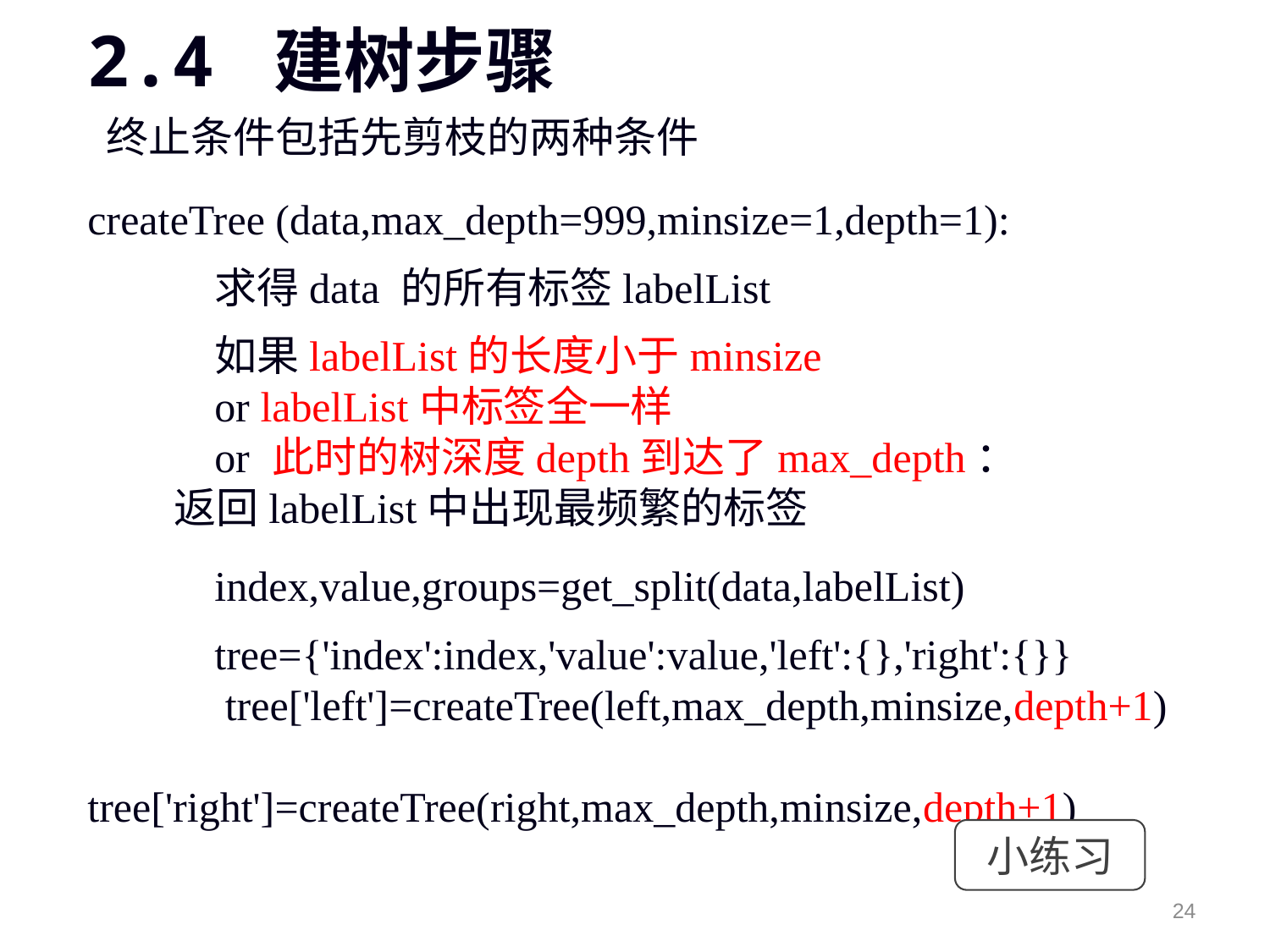

# 2.4 建树步骤
终止条件包括先剪枝的两种条件

createTree (data,max_depth=999,minsize=1,depth=1):
	求得data 的所有标签labelList
	如果labelList的长度小于minsize
	or labelList中标签全一样
	or 此时的树深度depth到达了max_depth：
        返回labelList中出现最频繁的标签
	index,value,groups=get_split(data,labelList)
	tree={'index':index,'value':value,'left':{},'right':{}}
	 tree['left']=createTree(left,max_depth,minsize,depth+1)
	 tree['right']=createTree(right,max_depth,minsize,depth+1)
小练习